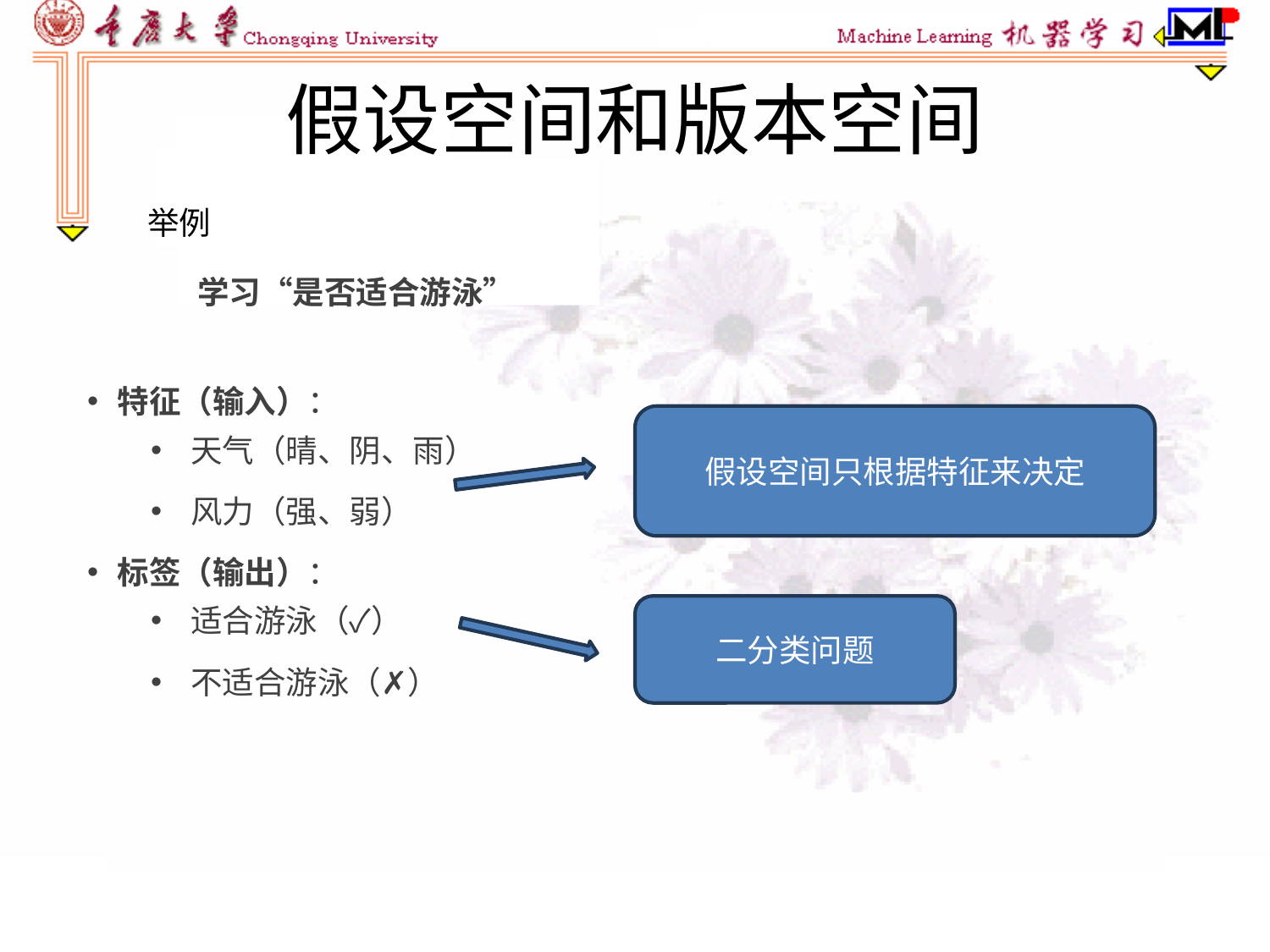

# 假设空间和版本空间
举例
学习“是否适合游泳”
特征（输入）：
天气（晴、阴、雨）
风力（强、弱）
标签（输出）：
适合游泳（✓）
不适合游泳（✗）
假设空间只根据特征来决定

二分类问题